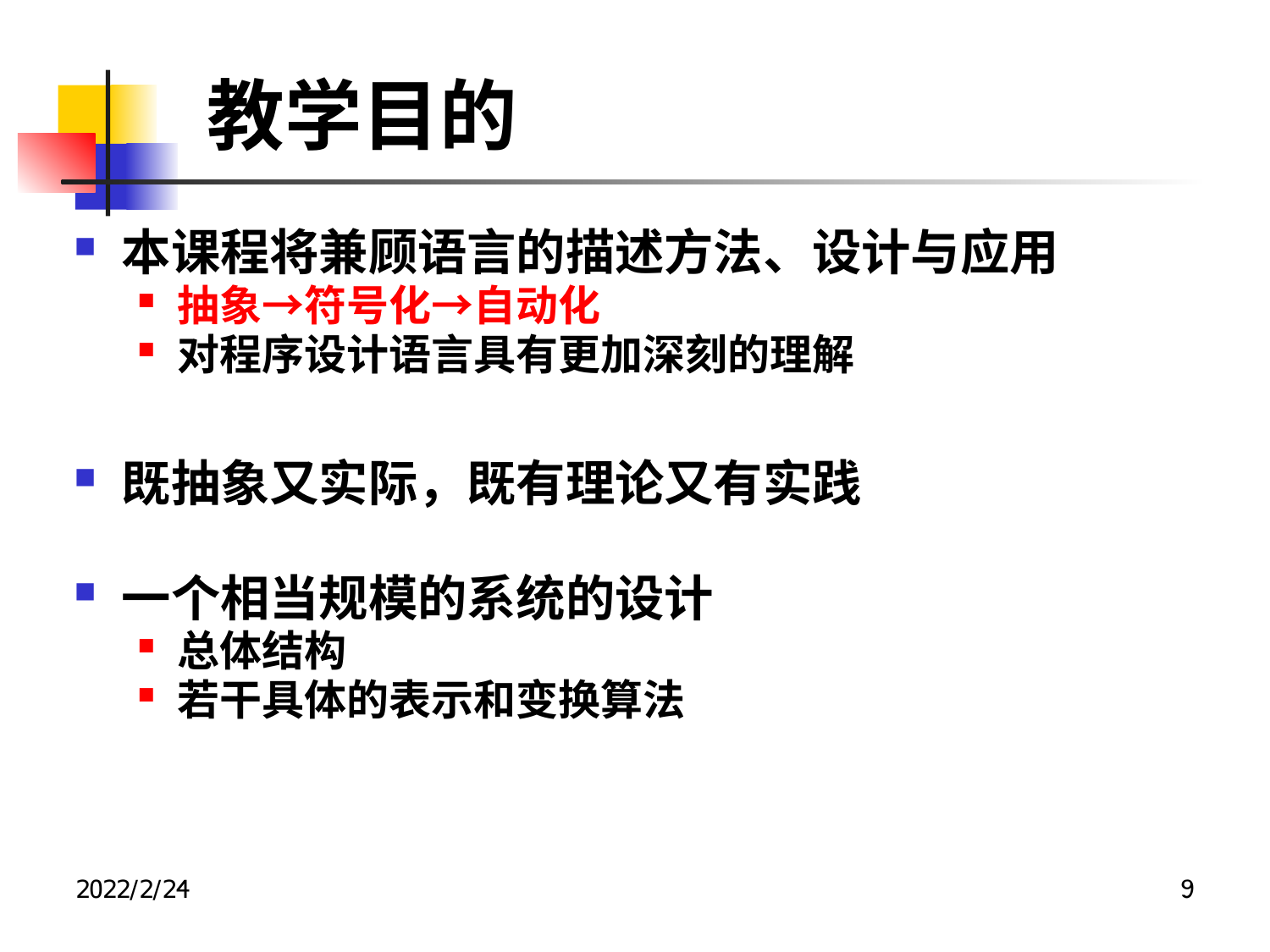

# 教学目的
本课程将兼顾语言的描述方法、设计与应用
抽象→符号化→自动化
对程序设计语言具有更加深刻的理解

既抽象又实际，既有理论又有实践

一个相当规模的系统的设计
总体结构
若干具体的表示和变换算法
2022/2/24
9